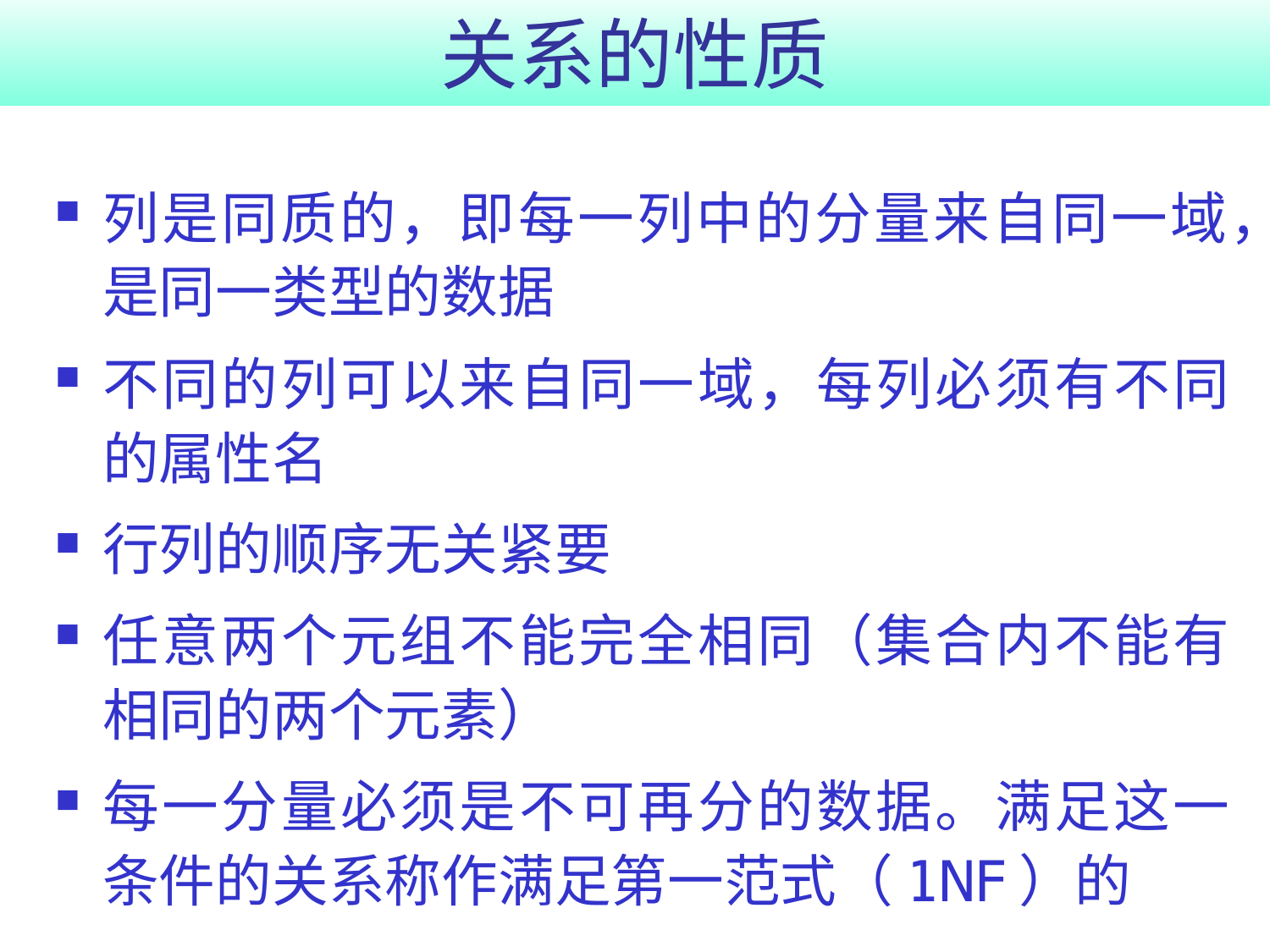

# 关系的性质
列是同质的，即每一列中的分量来自同一域，是同一类型的数据
不同的列可以来自同一域，每列必须有不同的属性名
行列的顺序无关紧要
任意两个元组不能完全相同（集合内不能有相同的两个元素）
每一分量必须是不可再分的数据。满足这一条件的关系称作满足第一范式（1NF）的